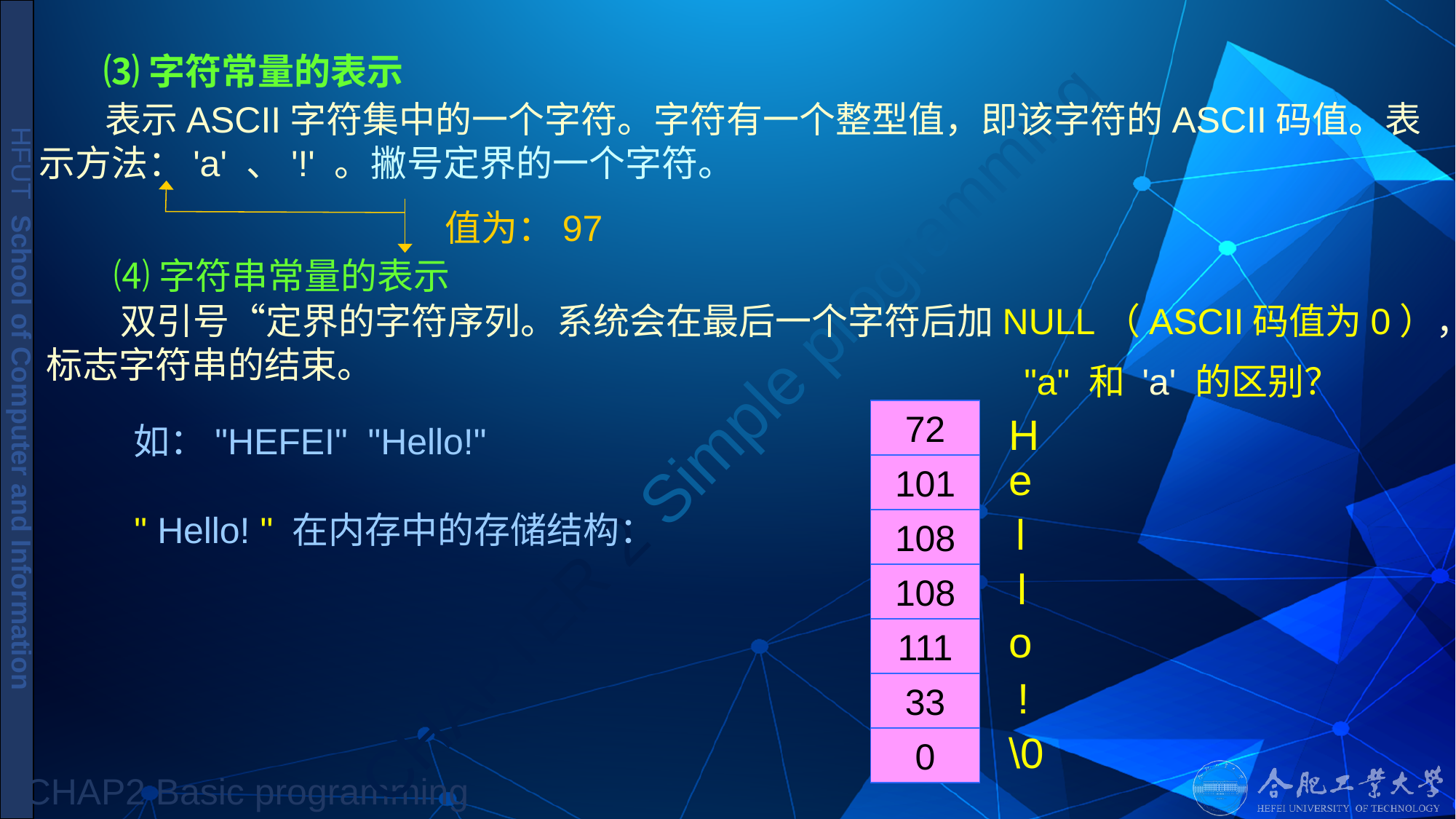

# ⑶字符常量的表示
       表示ASCII字符集中的一个字符。字符有一个整型值，即该字符的ASCII码值。表示方法：'a' 、'!' 。撇号定界的一个字符。
值为：97
⑷字符串常量的表示
        双引号“定界的字符序列。系统会在最后一个字符后加NULL（ASCII码值为0），标志字符串的结束。
"a" 和 'a' 的区别？
72
H
如："HEFEI"  "Hello!"
e
101
" Hello! " 在内存中的存储结构：
l
108
l
108
o
111
!
33
\0
0